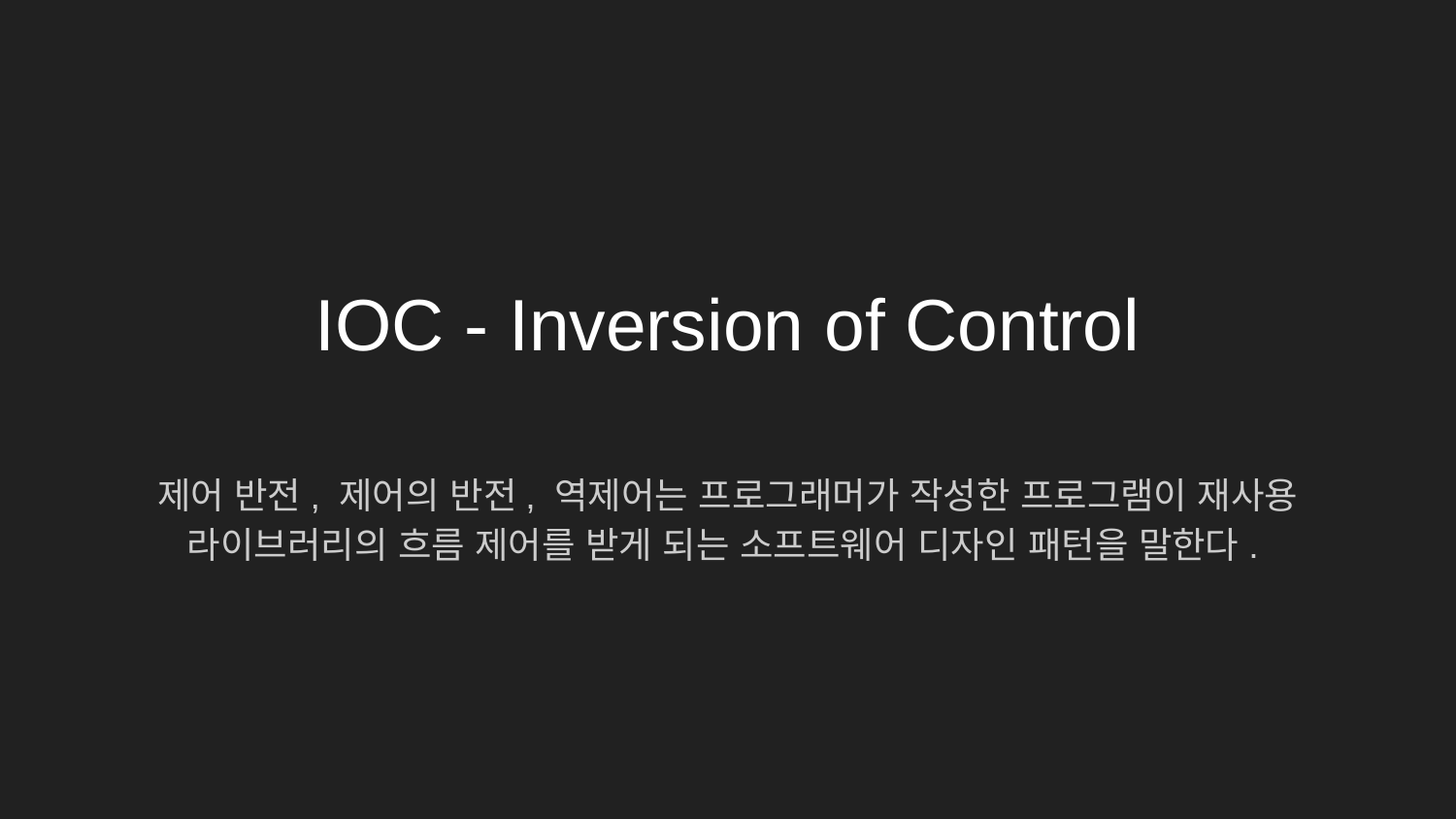

# IOC - Inversion of Control

제어 반전, 제어의 반전, 역제어는 프로그래머가 작성한 프로그램이 재사용 라이브러리의 흐름 제어를 받게 되는 소프트웨어 디자인 패턴을 말한다.